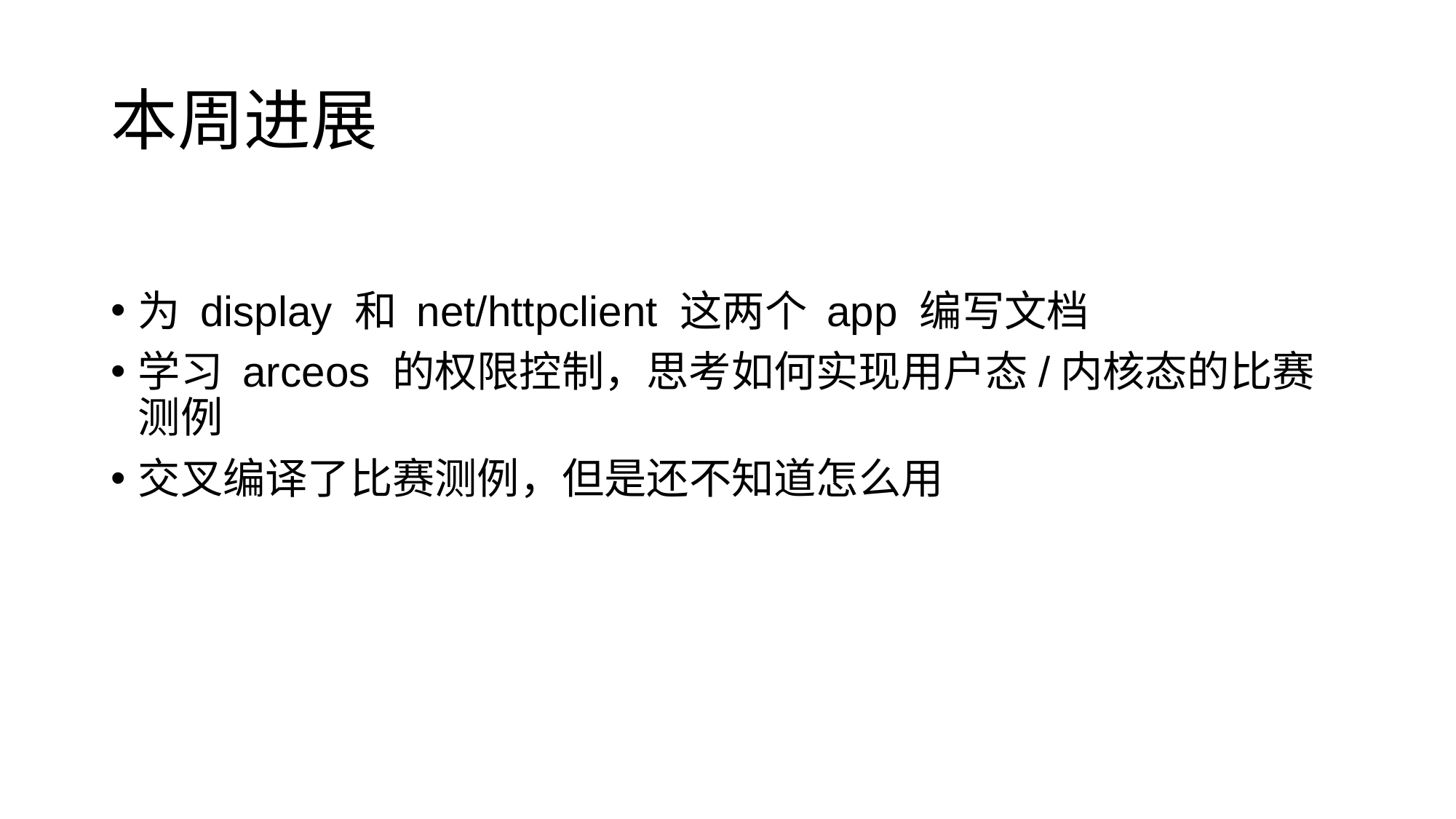

# 本周进展

为 display 和 net/httpclient 这两个 app 编写文档
学习 arceos 的权限控制，思考如何实现用户态/内核态的比赛测例
交叉编译了比赛测例，但是还不知道怎么用